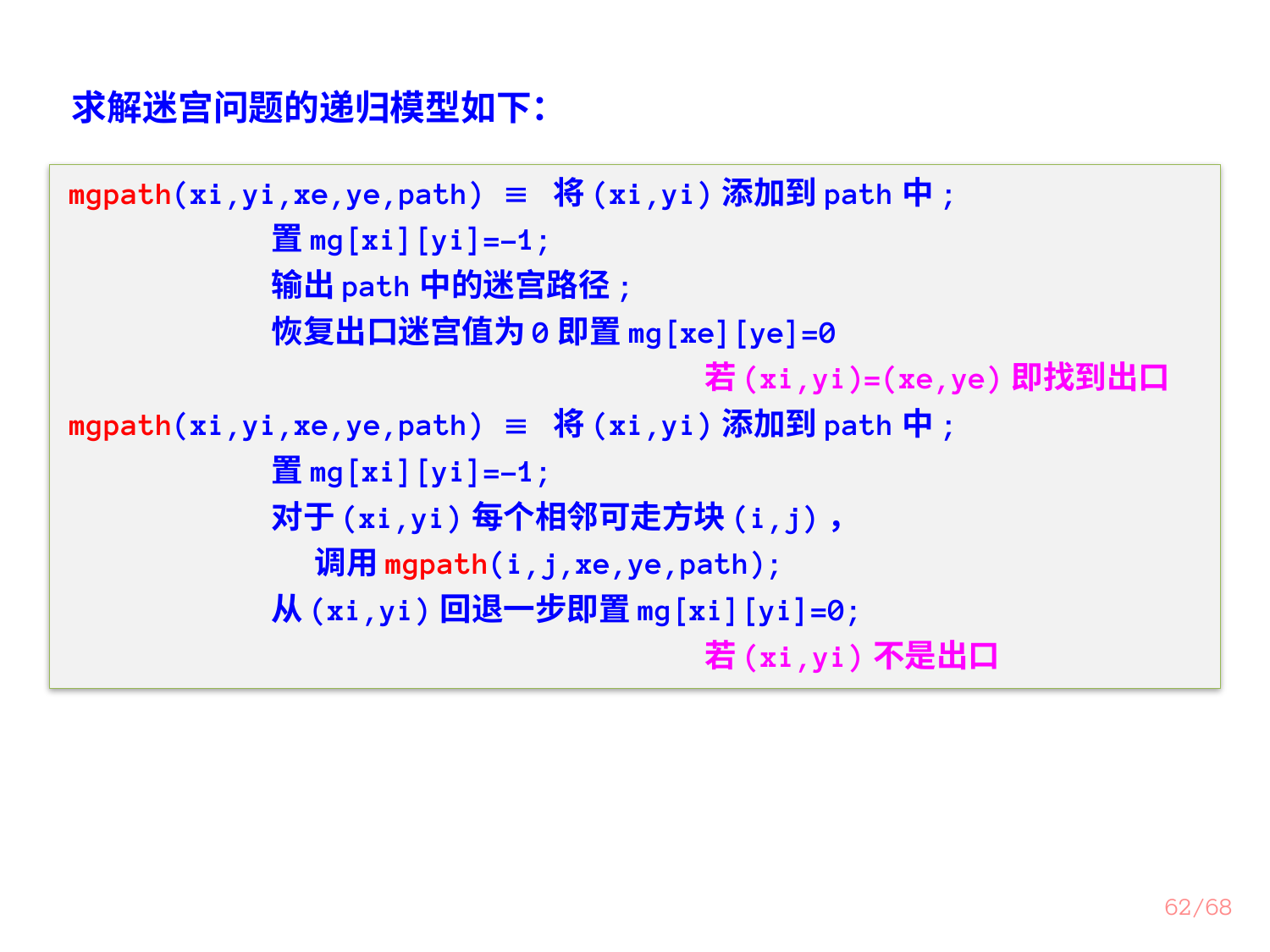

求解迷宫问题的递归模型如下：
mgpath(xi,yi,xe,ye,path) ≡ 将(xi,yi)添加到path中;
                           置mg[xi][yi]=-1;
                           输出path中的迷宫路径;
                           恢复出口迷宫值为0即置mg[xe][ye]=0
					若(xi,yi)=(xe,ye)即找到出口
mgpath(xi,yi,xe,ye,path) ≡ 将(xi,yi)添加到path中;
                           置mg[xi][yi]=-1;
                           对于(xi,yi)每个相邻可走方块(i,j)，
                                 调用mgpath(i,j,xe,ye,path);
                           从(xi,yi)回退一步即置mg[xi][yi]=0;
					若(xi,yi)不是出口
62/68